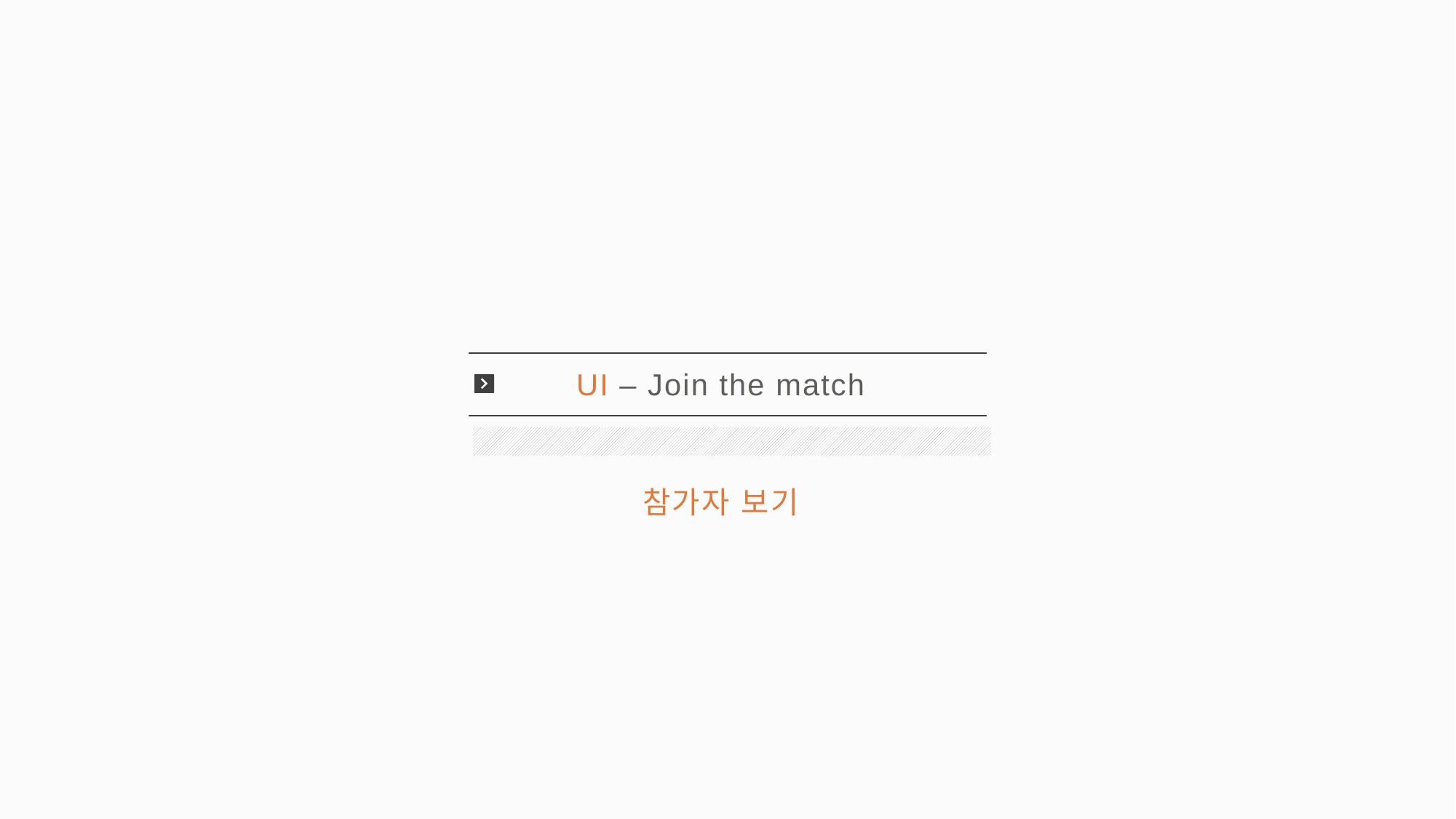

UI – Join the match

참가자 보기